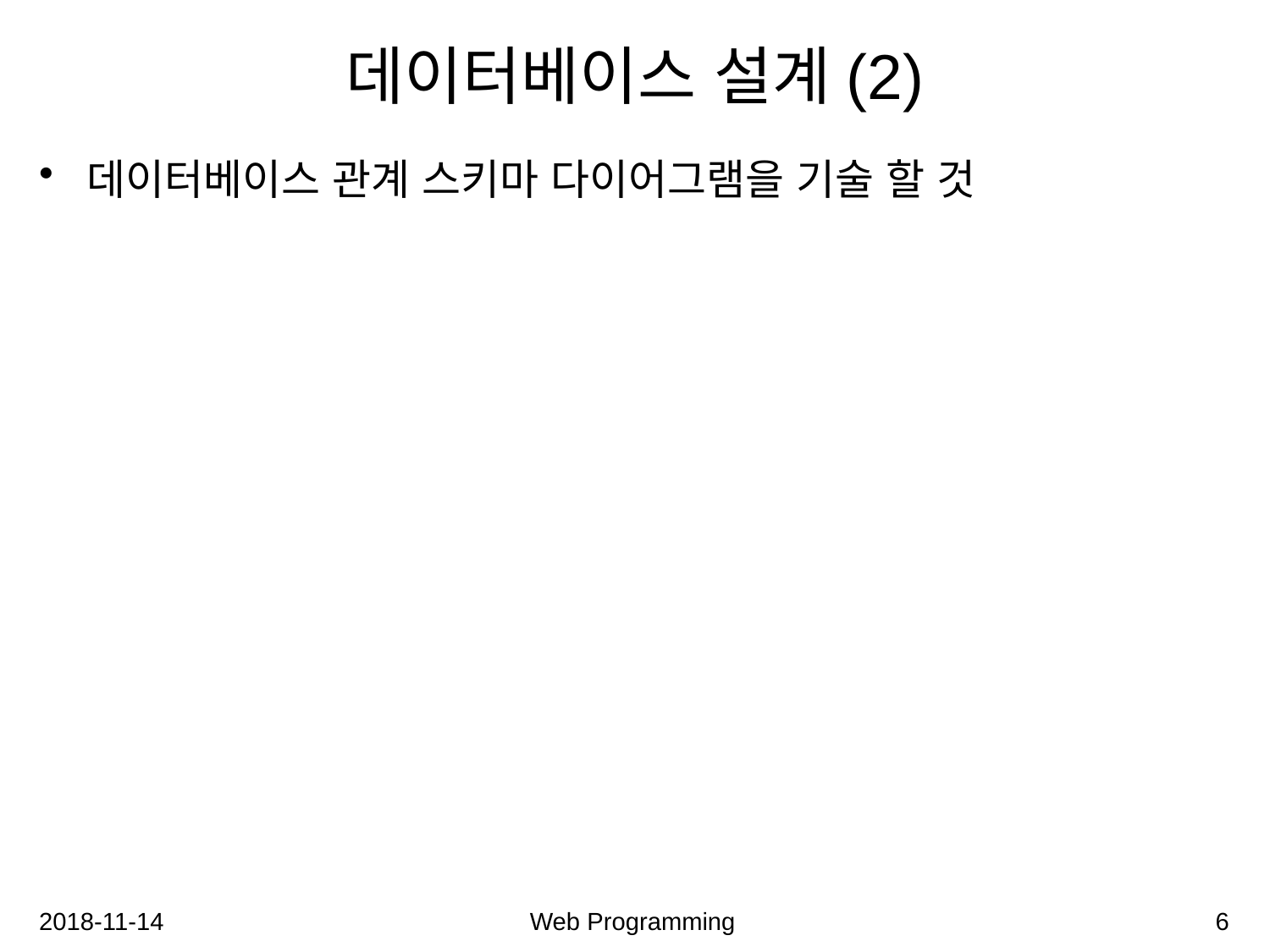

# 데이터베이스 설계(2)
데이터베이스 관계 스키마 다이어그램을 기술 할 것

2018-11-14
Web Programming
6